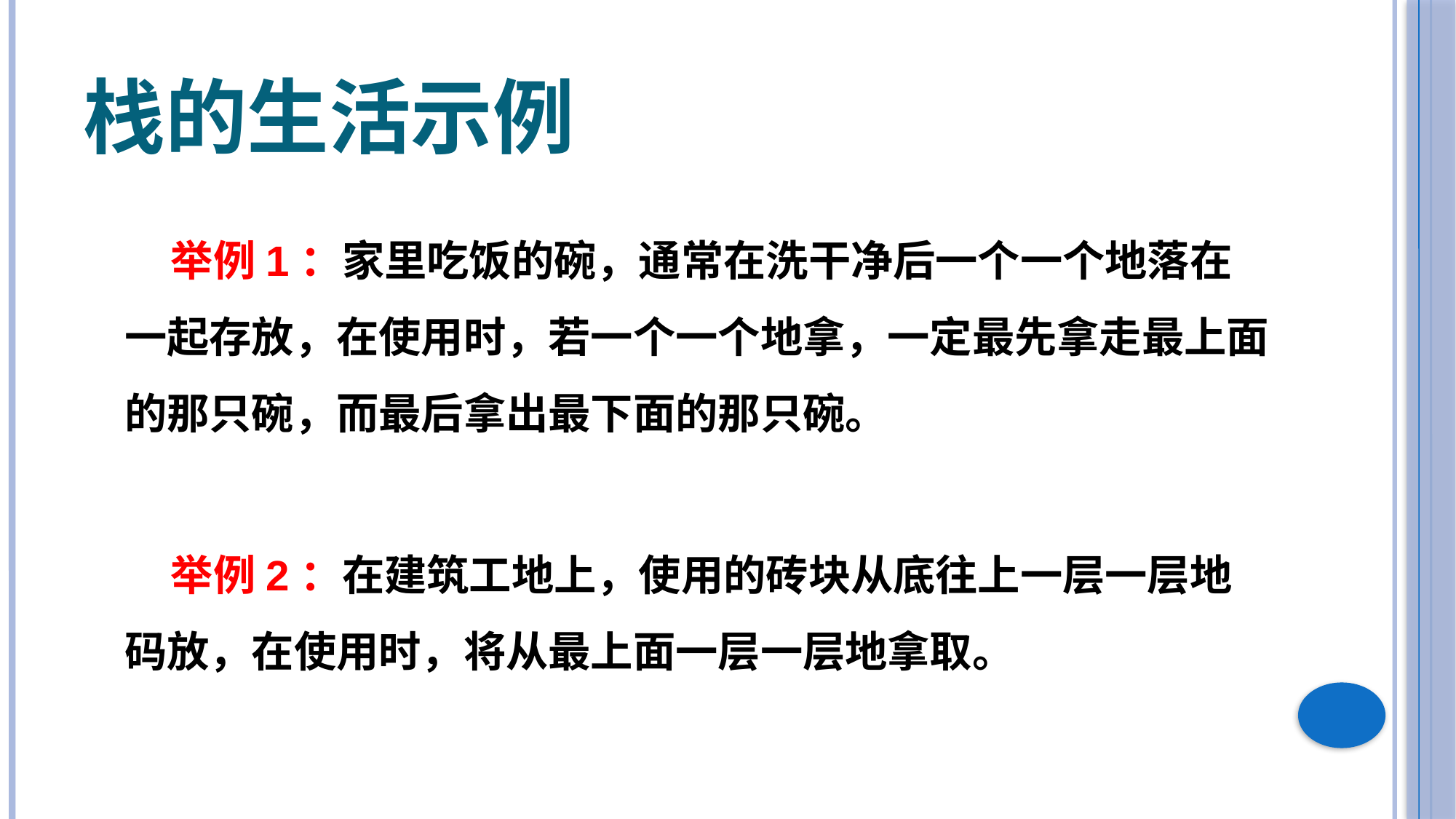

# 栈的生活示例
        举例1：家里吃饭的碗，通常在洗干净后一个一个地落在一起存放，在使用时，若一个一个地拿，一定最先拿走最上面的那只碗，而最后拿出最下面的那只碗。

        举例2：在建筑工地上，使用的砖块从底往上一层一层地码放，在使用时，将从最上面一层一层地拿取。